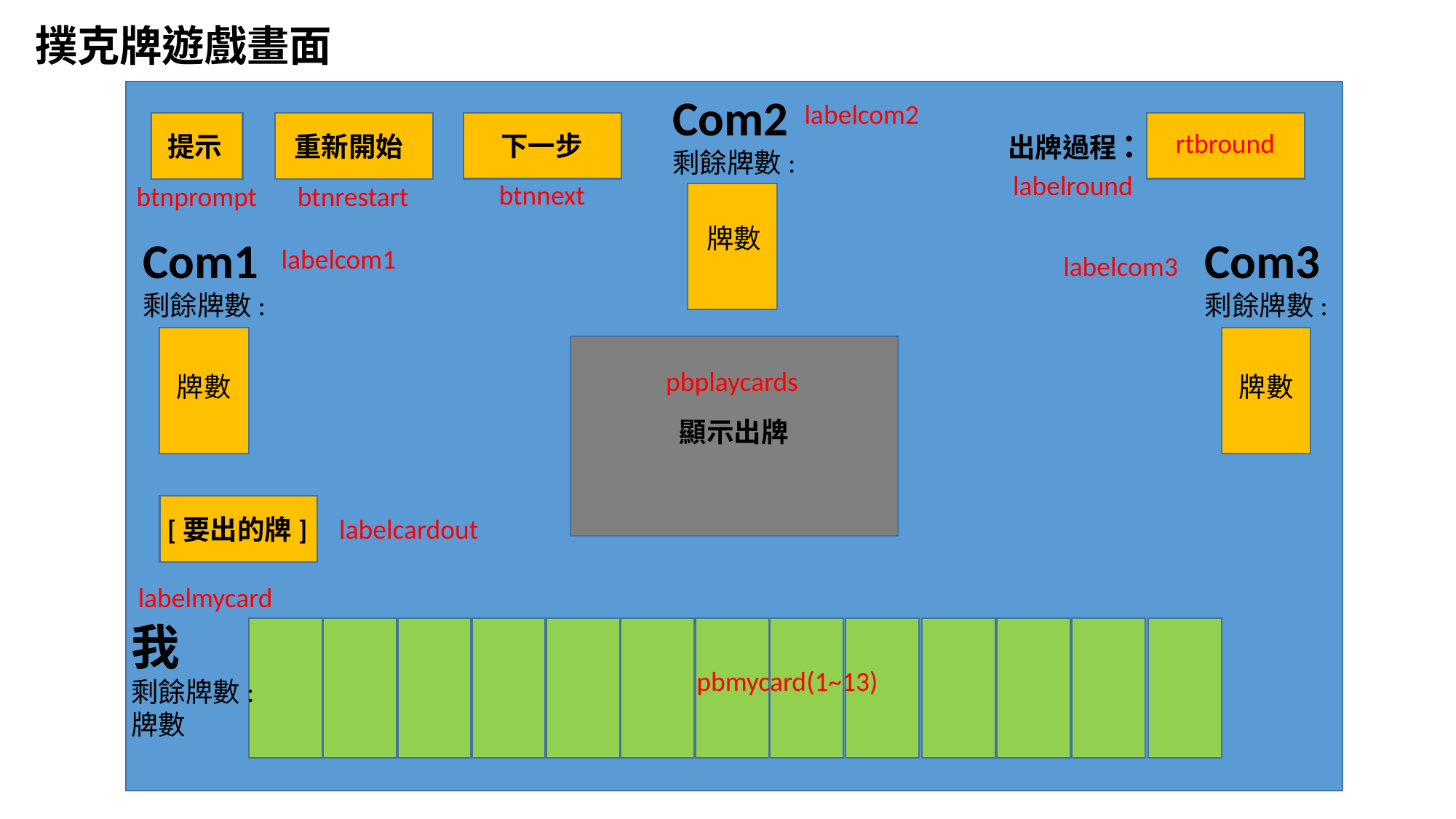

撲克牌遊戲畫面

Com2
剩餘牌數:

labelcom2
出牌過程:

提示

rtbround
下一步
重新開始
labelround
btnnext
btnprompt
btnrestart

牌數
Com3
剩餘牌數:

Com1
剩餘牌數:

labelcom1
labelcom3

pbplaycards
牌數
牌數
顯示出牌

labelcardout
[要出的牌]
labelmycard
我
剩餘牌數:
牌數

pbmycard(1~13)